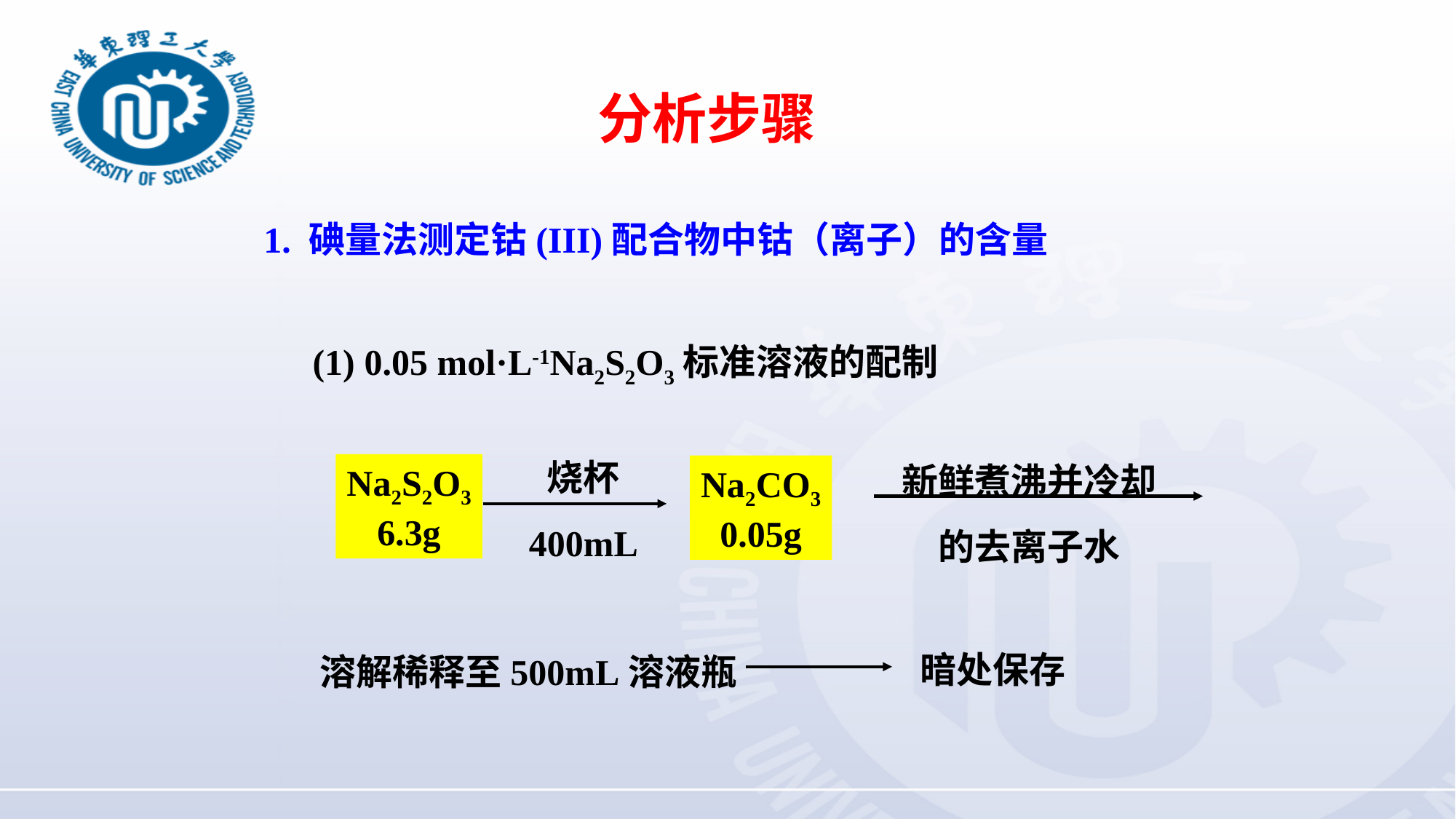

分析步骤
1. 碘量法测定钴(III)配合物中钴（离子）的含量
(1) 0.05 mol·L-1Na2S2O3标准溶液的配制
烧杯
400mL
新鲜煮沸并冷却的去离子水
Na2S2O3
6.3g
Na2CO3
0.05g
暗处保存
溶解稀释至500mL溶液瓶